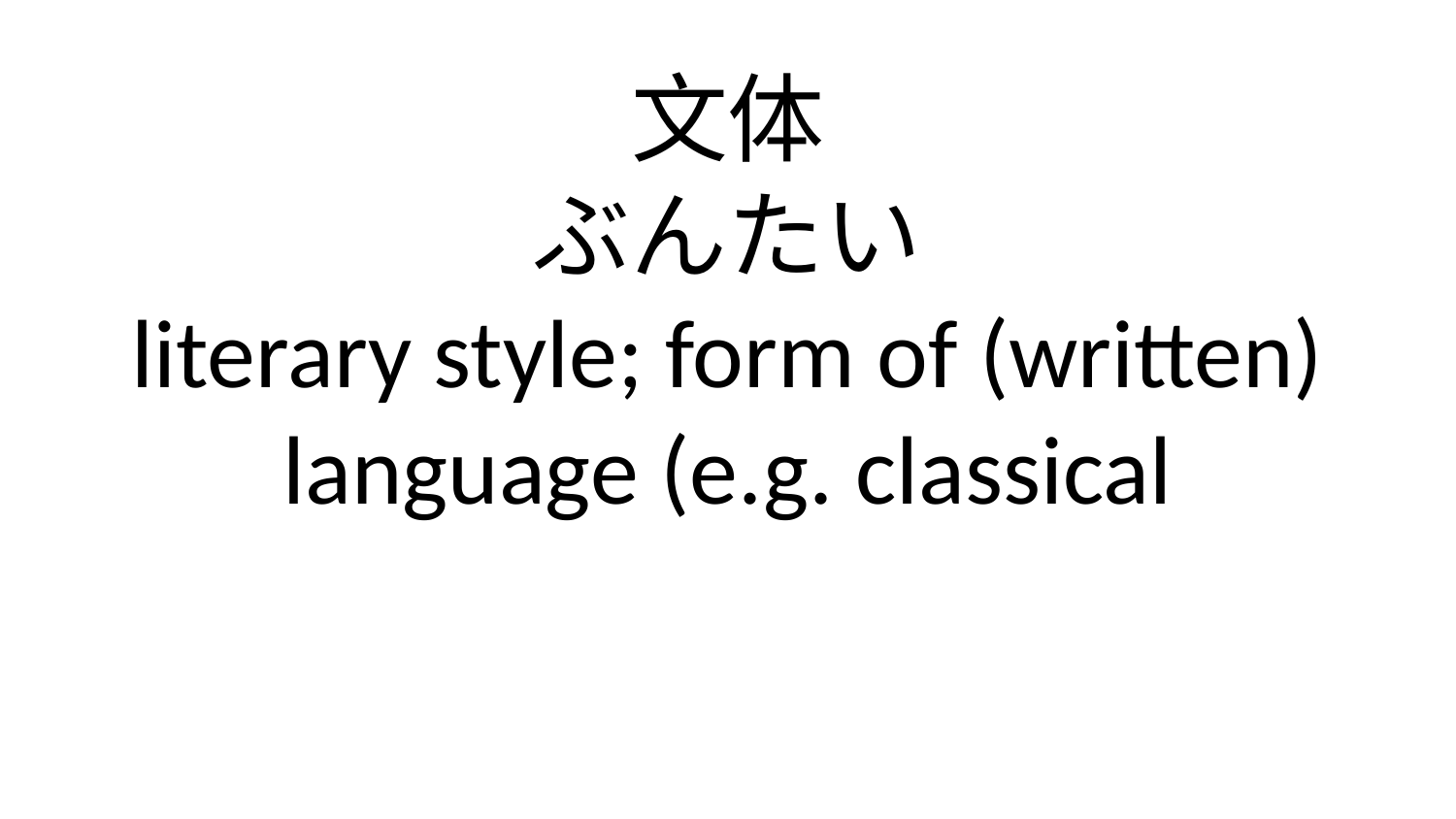

文体
ぶんたい
literary style; form of (written) language (e.g. classical